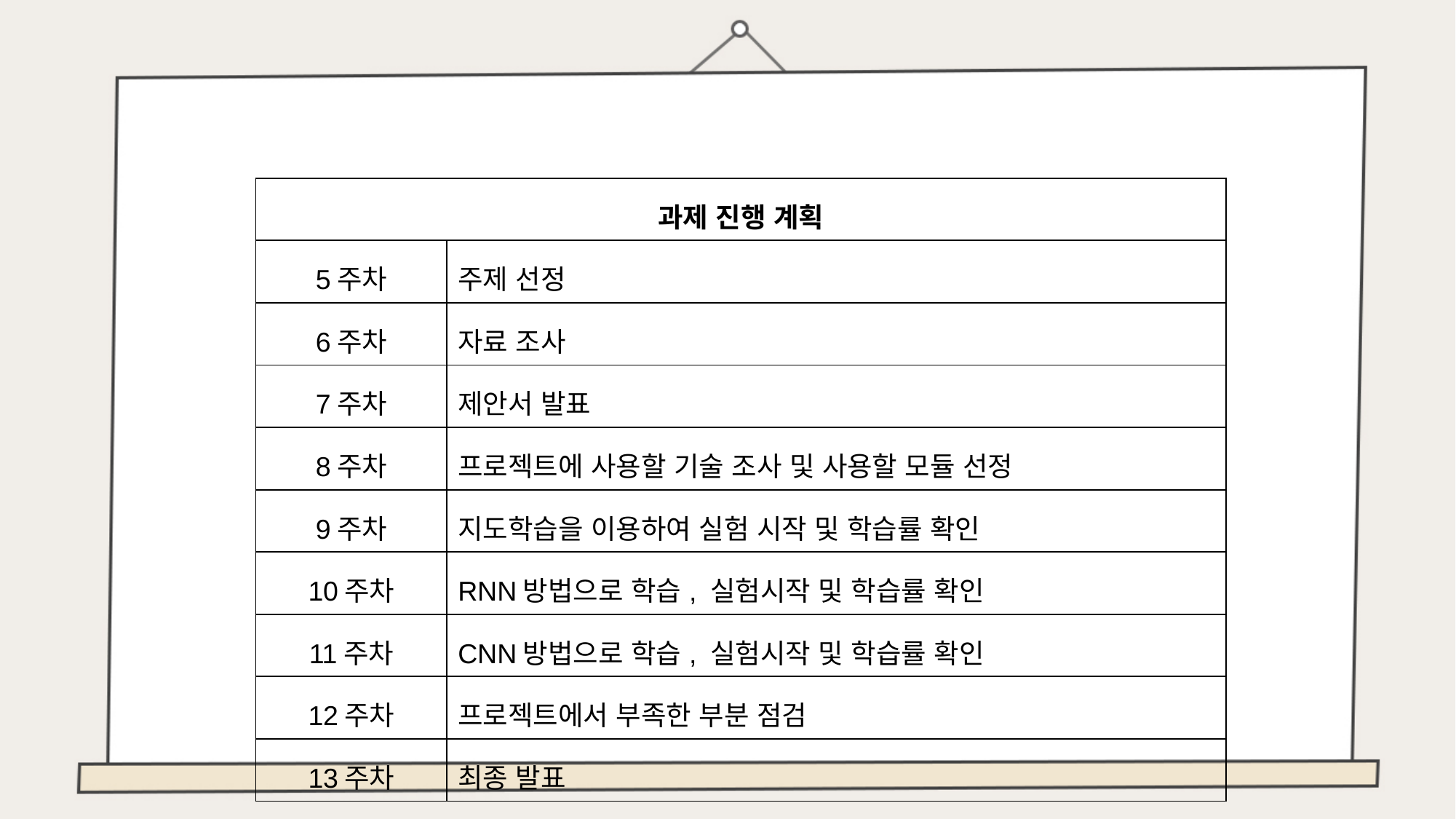

| 과제 진행 계획 |  |
| --- | --- |
| 5주차 | 주제 선정 |
| 6주차 | 자료 조사 |
| 7주차 | 제안서 발표 |
| 8주차 | 프로젝트에 사용할 기술 조사 및 사용할 모듈 선정 |
| 9주차 | 지도학습을 이용하여 실험 시작 및 학습률 확인 |
| 10주차 | RNN방법으로 학습, 실험시작 및 학습률 확인 |
| 11주차 | CNN방법으로 학습, 실험시작 및 학습률 확인 |
| 12주차 | 프로젝트에서 부족한 부분 점검 |
| 13주차 | 최종 발표 |